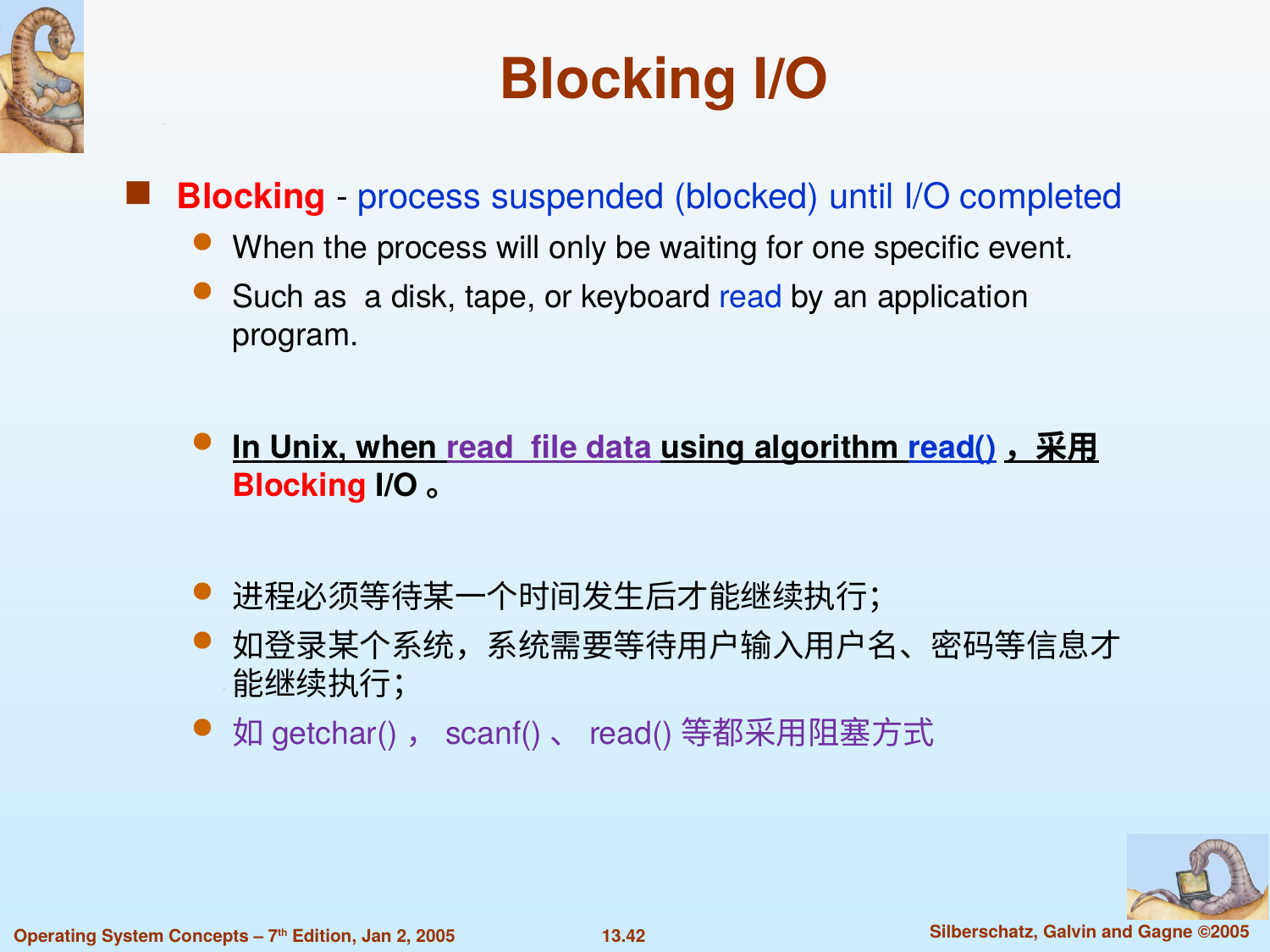

Blocking I/O
Blocking - process suspended (blocked) until I/O completed
When the process will only be waiting for one specific event.
Such as  a disk, tape, or keyboard read by an application program.

In Unix, when read  file data using algorithm read()，采用Blocking I/O。

进程必须等待某一个时间发生后才能继续执行；
如登录某个系统，系统需要等待用户输入用户名、密码等信息才能继续执行；
如getchar()，scanf()、read()等都采用阻塞方式